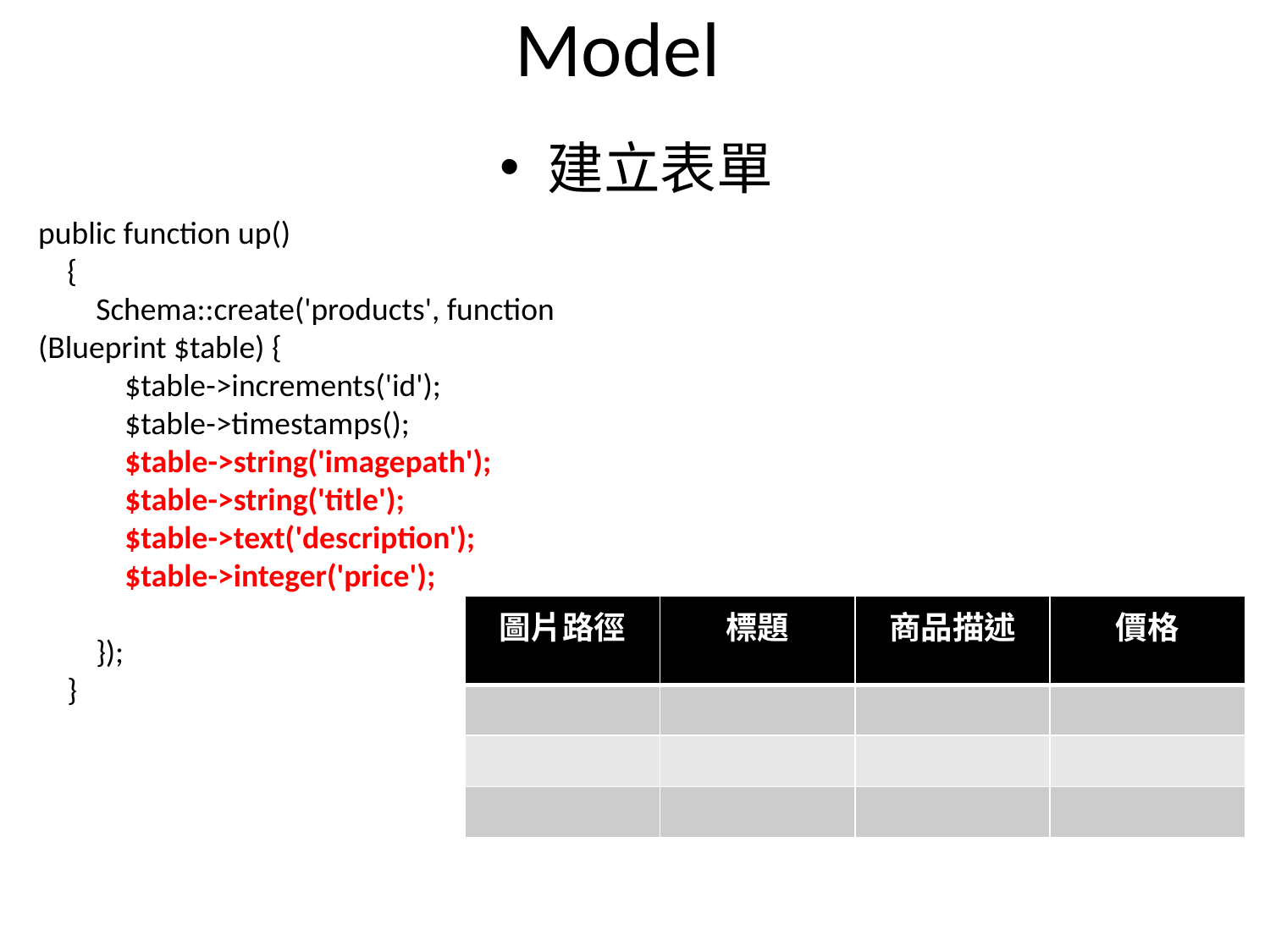

# Model
建立表單
public function up()
    {
        Schema::create('products', function (Blueprint $table) {
            $table->increments('id');
            $table->timestamps();
            $table->string('imagepath');
            $table->string('title');
            $table->text('description');
            $table->integer('price');

        });
    }
| 圖片路徑 | 標題 | 商品描述 | 價格 |
| --- | --- | --- | --- |
|  |  |  |  |
|  |  |  |  |
|  |  |  |  |